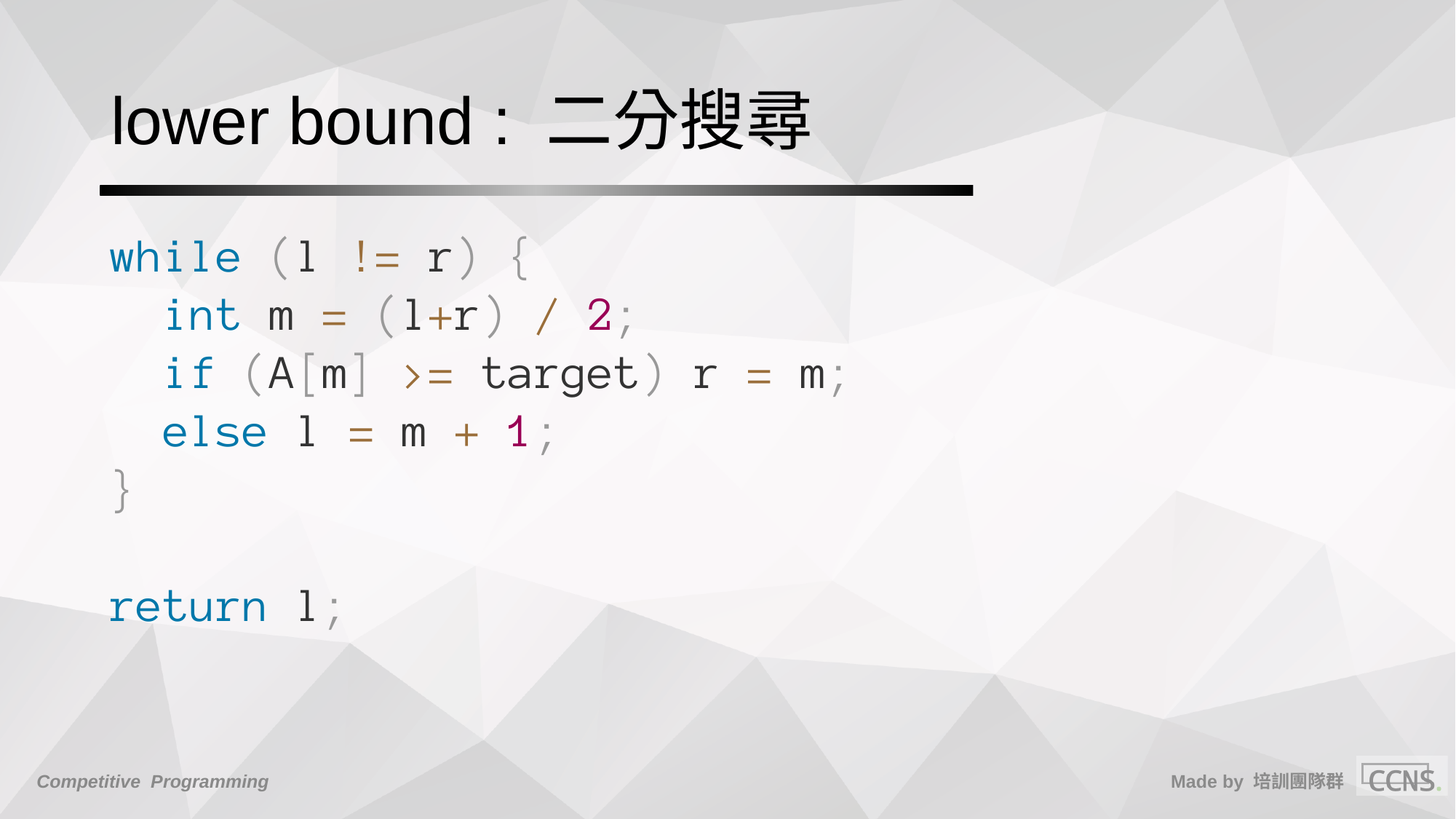

# lower bound : 二分搜尋
while (l != r) {
  int m = (l+r) / 2;
  if (A[m] >= target) r = m;
  else l = m + 1;
}
return l;